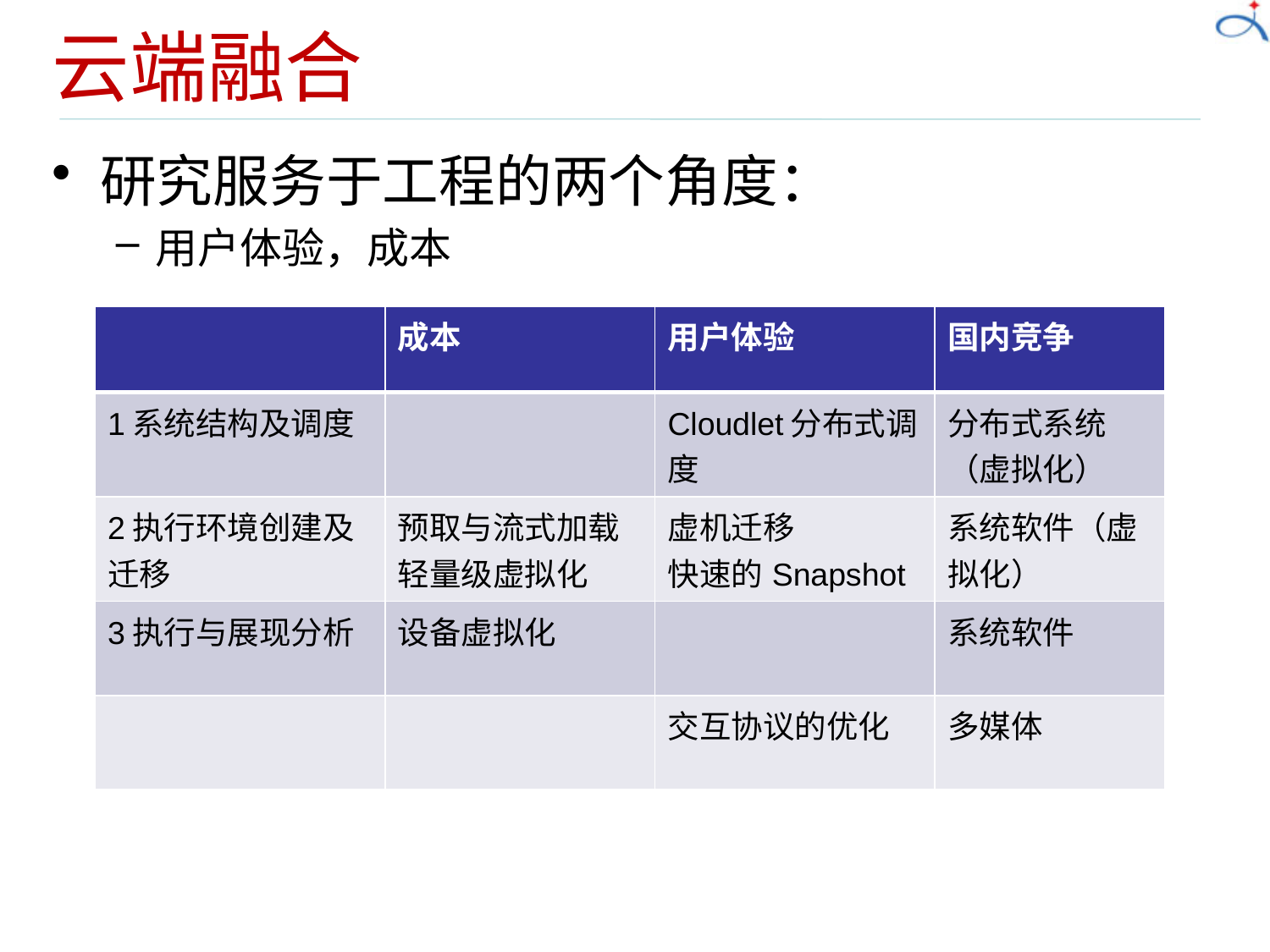

# 云端融合
研究服务于工程的两个角度：
用户体验，成本
|  | 成本 | 用户体验 | 国内竞争 |
| --- | --- | --- | --- |
| 1系统结构及调度 |  | Cloudlet分布式调度 | 分布式系统（虚拟化） |
| 2执行环境创建及迁移 | 预取与流式加载 轻量级虚拟化 | 虚机迁移 快速的Snapshot | 系统软件（虚拟化） |
| 3执行与展现分析 | 设备虚拟化 |  | 系统软件 |
|  |  | 交互协议的优化 | 多媒体 |